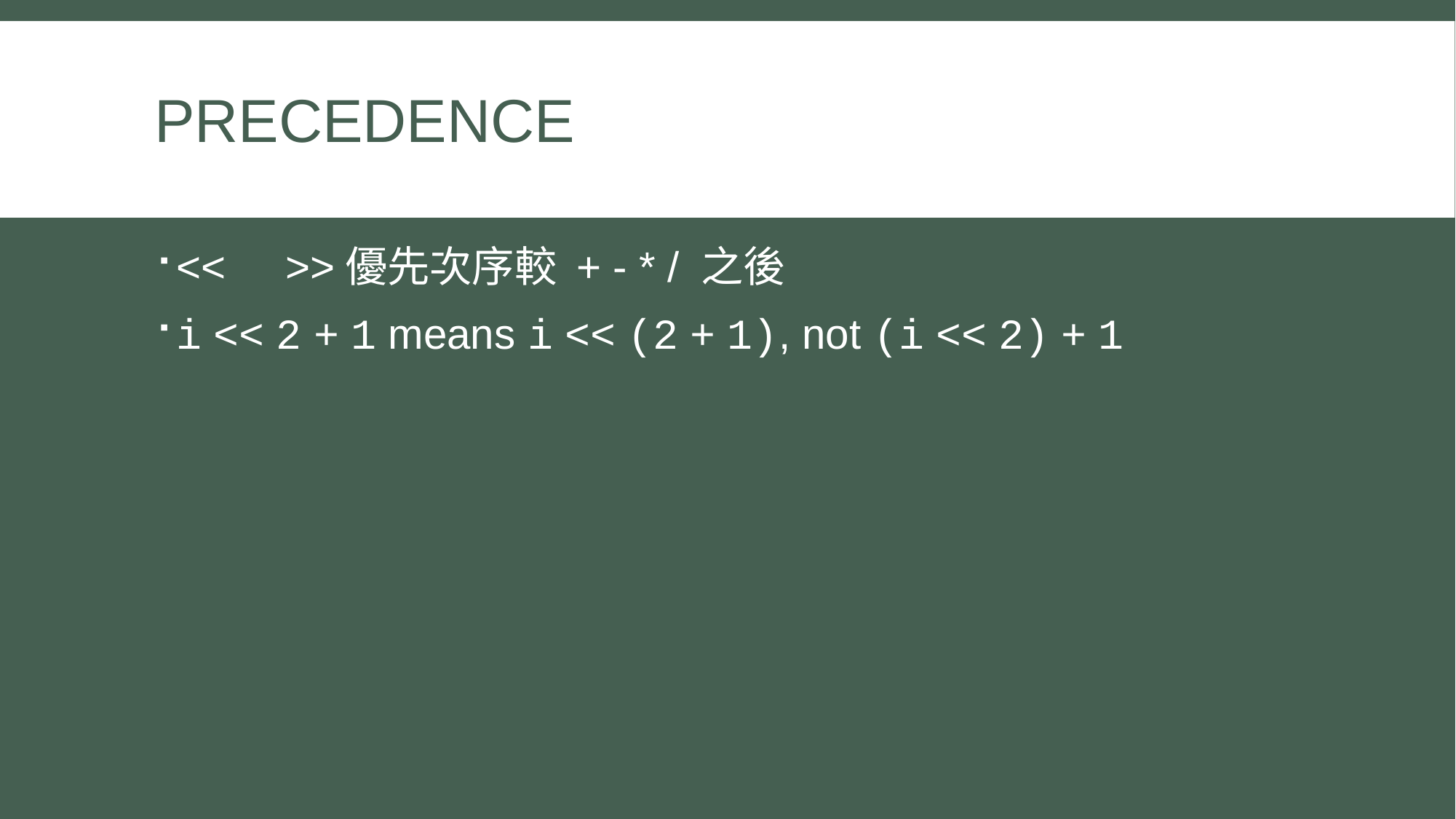

# precedence
<<	>>優先次序較 + - * / 之後
i << 2 + 1 means i << (2 + 1), not (i << 2) + 1